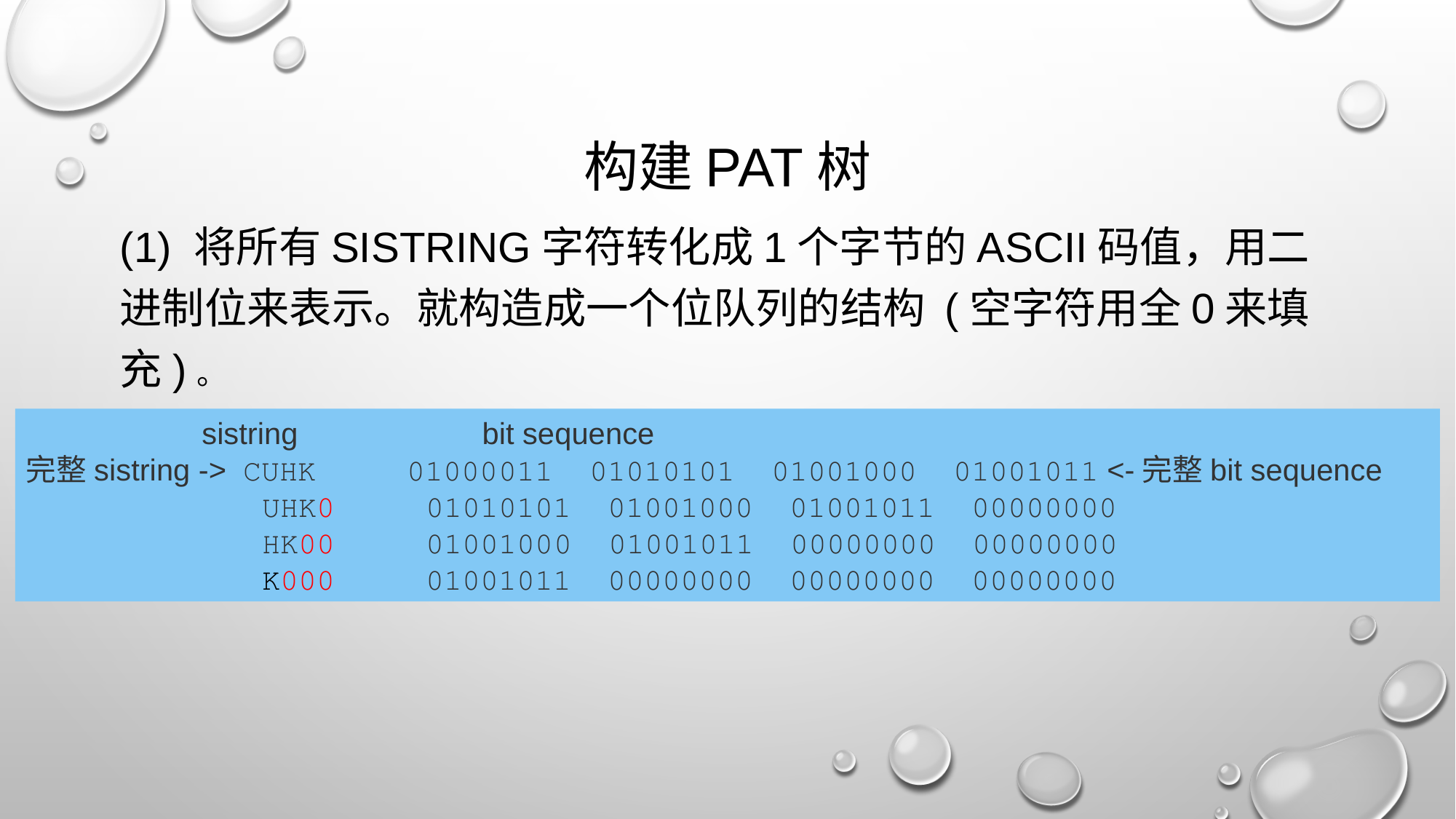

# 构建PAT树
(1) 将所有sistring字符转化成1个字节的ASCII码值，用二进制位来表示。就构造成一个位队列的结构 (空字符用全0来填充)。
                     sistring                      bit sequence
完整sistring ->  CUHK     01000011  01010101  01001000  01001011 <-完整bit sequence
             UHK0     01010101  01001000  01001011  00000000
             HK00     01001000  01001011  00000000  00000000
             K000     01001011  00000000  00000000  00000000